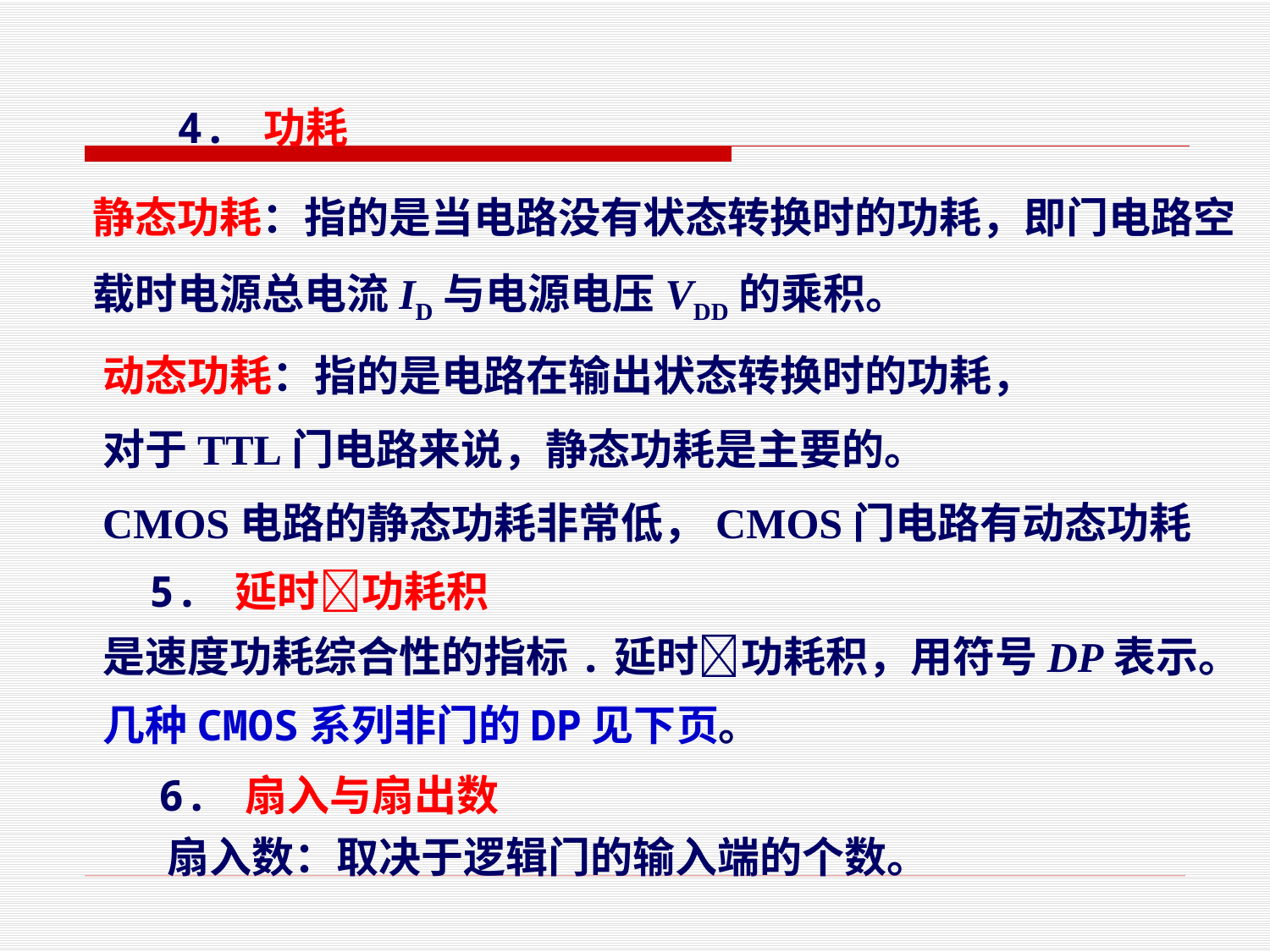

4. 功耗
静态功耗：指的是当电路没有状态转换时的功耗，即门电路空载时电源总电流ID与电源电压VDD的乘积。
动态功耗：指的是电路在输出状态转换时的功耗，
对于TTL门电路来说，静态功耗是主要的。
CMOS电路的静态功耗非常低，CMOS门电路有动态功耗
5. 延时−功耗积

是速度功耗综合性的指标.延时−功耗积，用符号DP表示。几种CMOS系列非门的DP见下页。
6. 扇入与扇出数
扇入数：取决于逻辑门的输入端的个数。